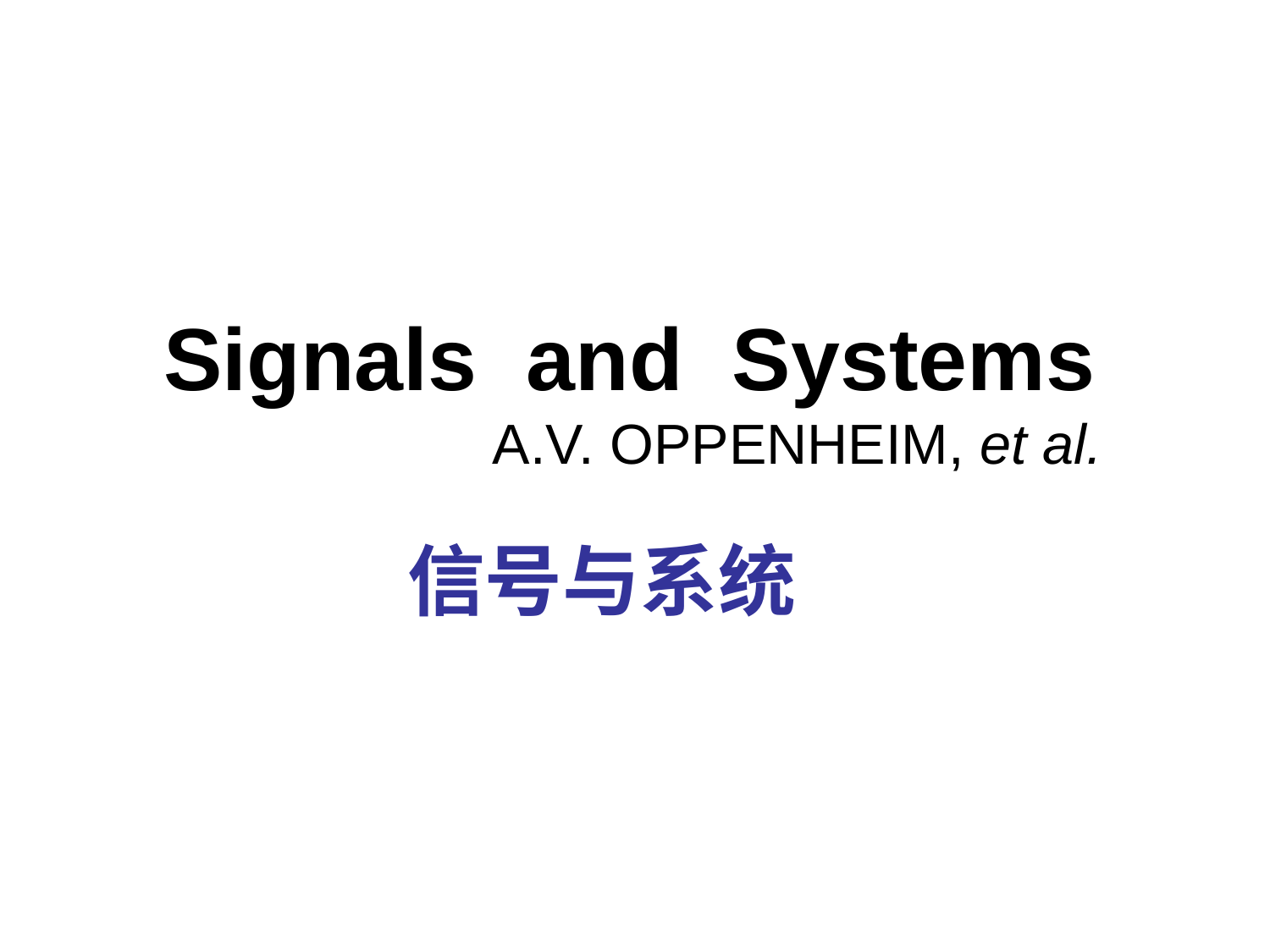

Signals  and  Systems
A.V. OPPENHEIM, et al.
信号与系统
1